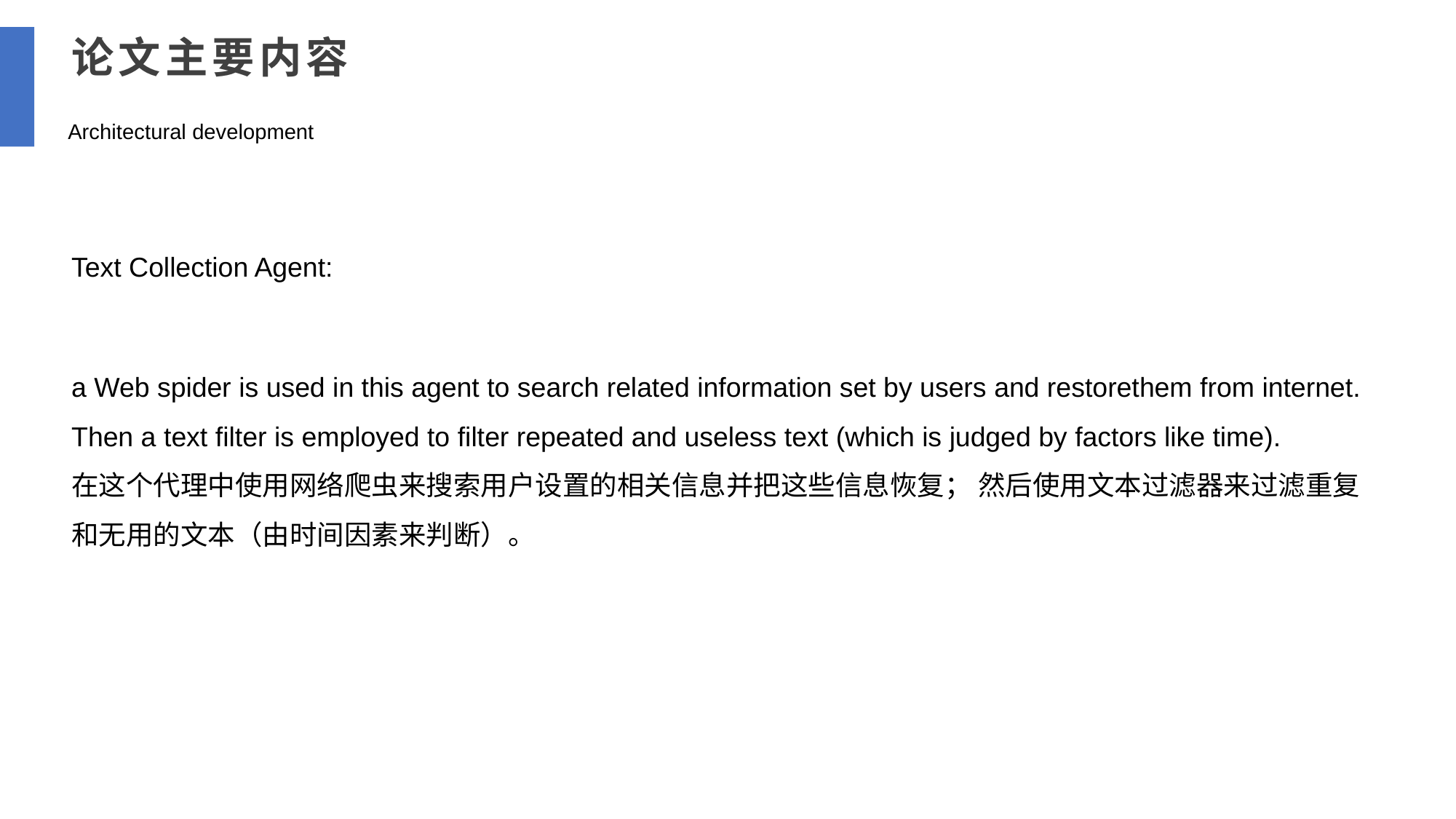

论文主要内容
Architectural development
Text Collection Agent:
a Web spider is used in this agent to search related information set by users and restorethem from internet. Then a text filter is employed to filter repeated and useless text (which is judged by factors like time).
在这个代理中使用网络爬虫来搜索用户设置的相关信息并把这些信息恢复； 然后使用文本过滤器来过滤重复和无用的文本（由时间因素来判断）。